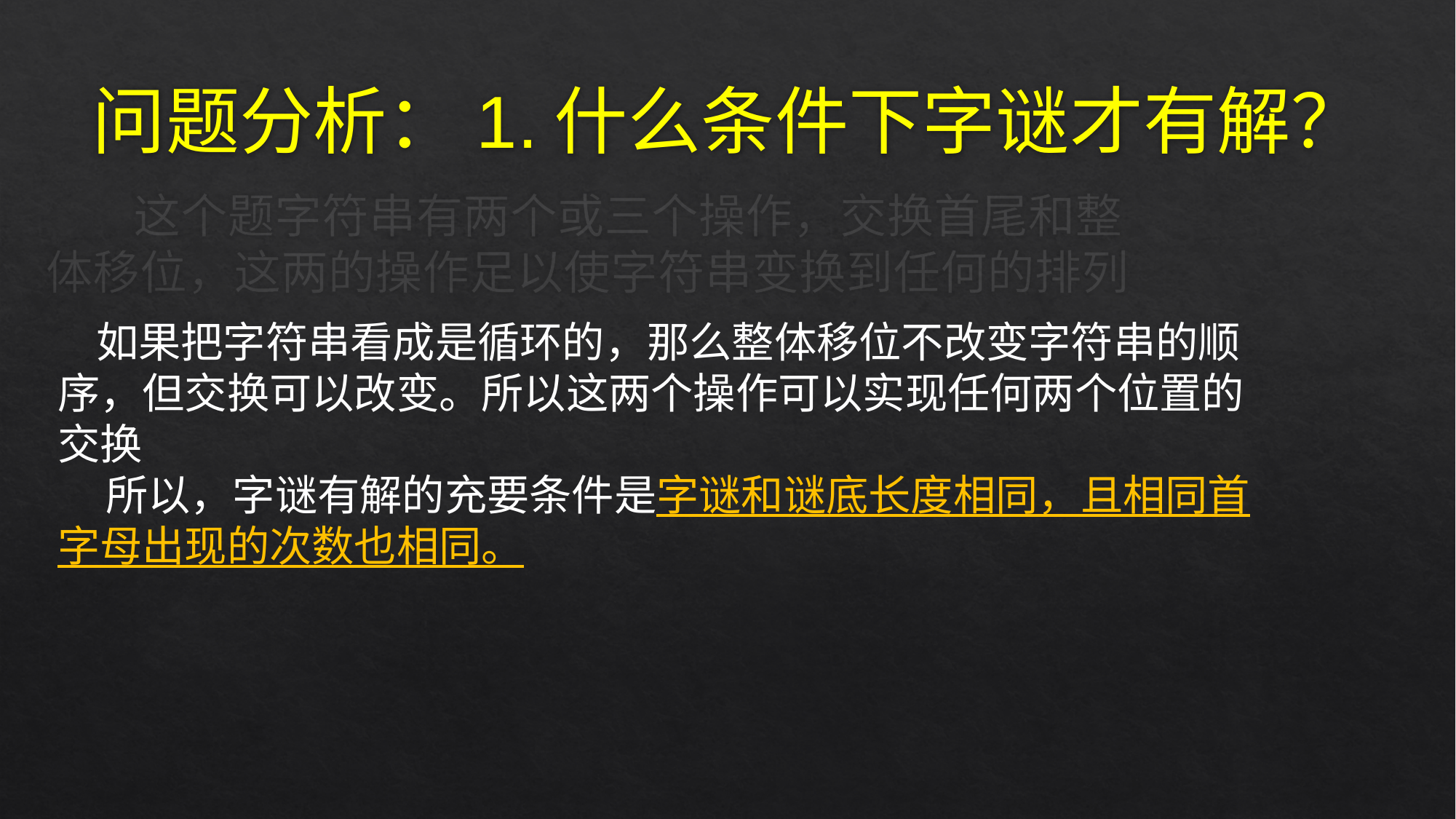

# 问题分析：1.什么条件下字谜才有解？
        这个题字符串有两个或三个操作，交换首尾和整体移位，这两的操作足以使字符串变换到任何的排列
   如果把字符串看成是循环的，那么整体移位不改变字符串的顺序，但交换可以改变。所以这两个操作可以实现任何两个位置的交换
    所以，字谜有解的充要条件是字谜和谜底长度相同，且相同首字母出现的次数也相同。